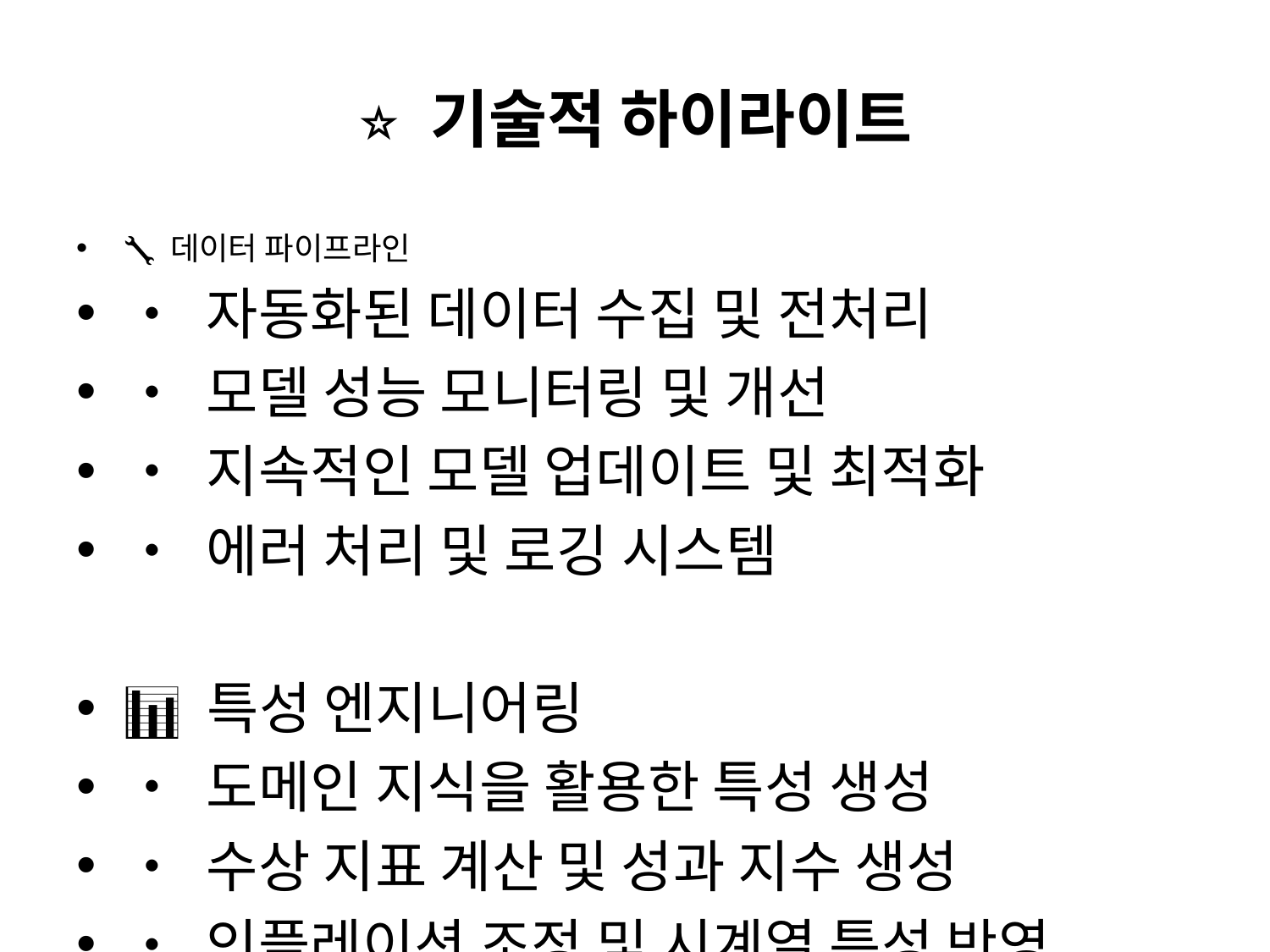

# ⭐ 기술적 하이라이트
🔧 데이터 파이프라인
• 자동화된 데이터 수집 및 전처리
• 모델 성능 모니터링 및 개선
• 지속적인 모델 업데이트 및 최적화
• 에러 처리 및 로깅 시스템

📊 특성 엔지니어링
• 도메인 지식을 활용한 특성 생성
• 수상 지표 계산 및 성과 지수 생성
• 인플레이션 조정 및 시계열 특성 반영
• 포지션별 차별화된 특성 처리

🤖 모델 최적화
• Cross-validation을 통한 안정적 모델 검증
• GridSearchCV를 통한 하이퍼파라미터 최적화
• 앙상블 모델을 통한 예측 정확도 향상
• 특성 선택을 통한 차원 축소